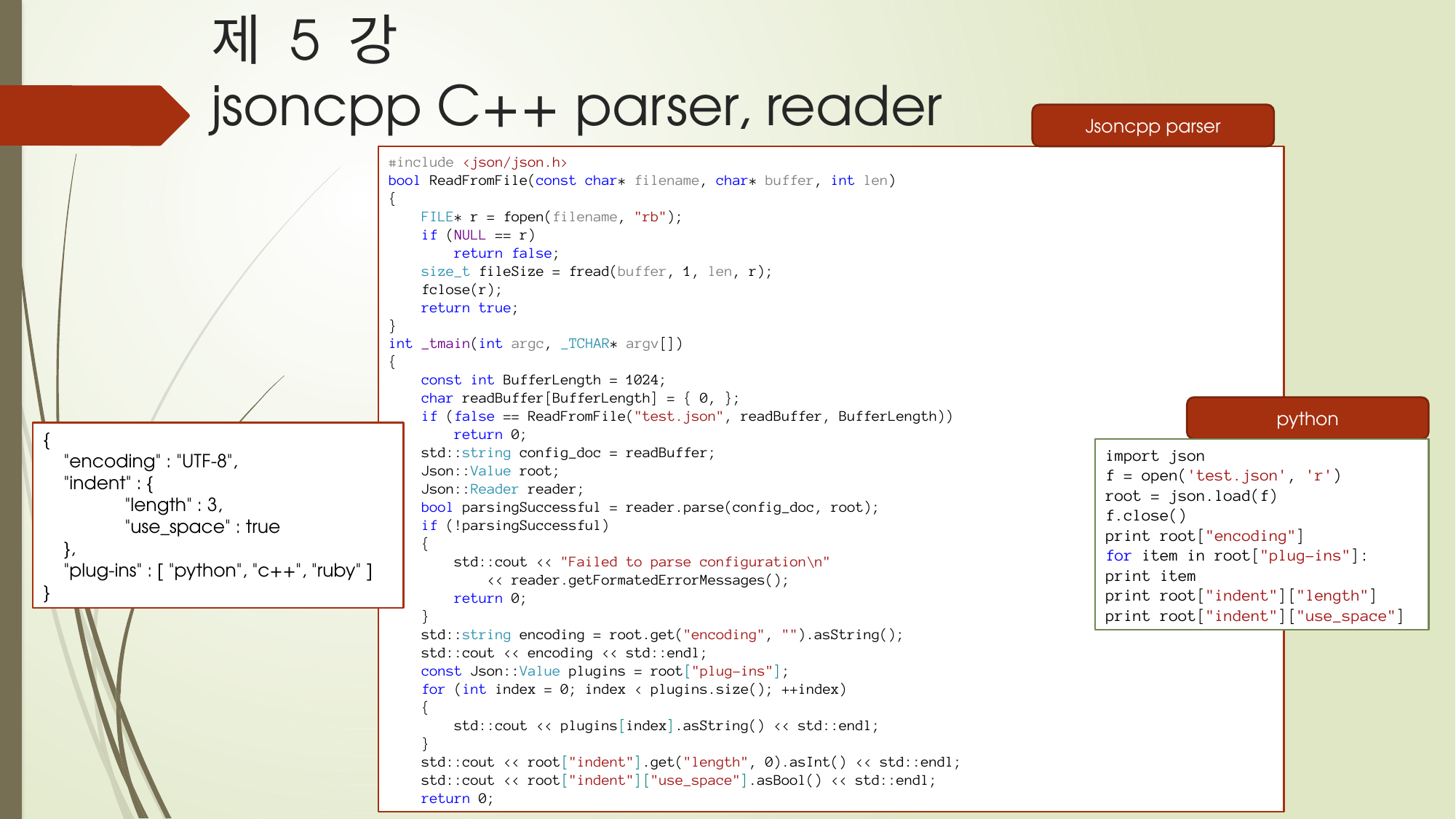

# 제 5 강 jsoncpp C++ parser, reader
Jsoncpp parser
#include <json/json.h>
bool ReadFromFile(const char* filename, char* buffer, int len)
{
    FILE* r = fopen(filename, "rb");
    if (NULL == r)
        return false;
    size_t fileSize = fread(buffer, 1, len, r);
    fclose(r);
    return true;
}
int _tmain(int argc, _TCHAR* argv[])
{
    const int BufferLength = 1024;
    char readBuffer[BufferLength] = { 0, };
    if (false == ReadFromFile("test.json", readBuffer, BufferLength))
        return 0;
    std::string config_doc = readBuffer;
    Json::Value root;
    Json::Reader reader;
    bool parsingSuccessful = reader.parse(config_doc, root);
    if (!parsingSuccessful)
    {
        std::cout << "Failed to parse configuration\n"
            << reader.getFormatedErrorMessages();
        return 0;
    }
    std::string encoding = root.get("encoding", "").asString();
    std::cout << encoding << std::endl;
    const Json::Value plugins = root["plug-ins"];
    for (int index = 0; index < plugins.size(); ++index)
    {
        std::cout << plugins[index].asString() << std::endl;
    }
    std::cout << root["indent"].get("length", 0).asInt() << std::endl;
    std::cout << root["indent"]["use_space"].asBool() << std::endl;
    return 0;
python
{
    "encoding" : "UTF-8",
    "indent" : {
                "length" : 3,
                "use_space" : true
    },
    "plug-ins" : [ "python", "c++", "ruby" ]
}
import json
f = open('test.json', 'r')
root = json.load(f)
f.close()
print root["encoding"]
for item in root["plug-ins"]:
print item
print root["indent"]["length"]
print root["indent"]["use_space"]